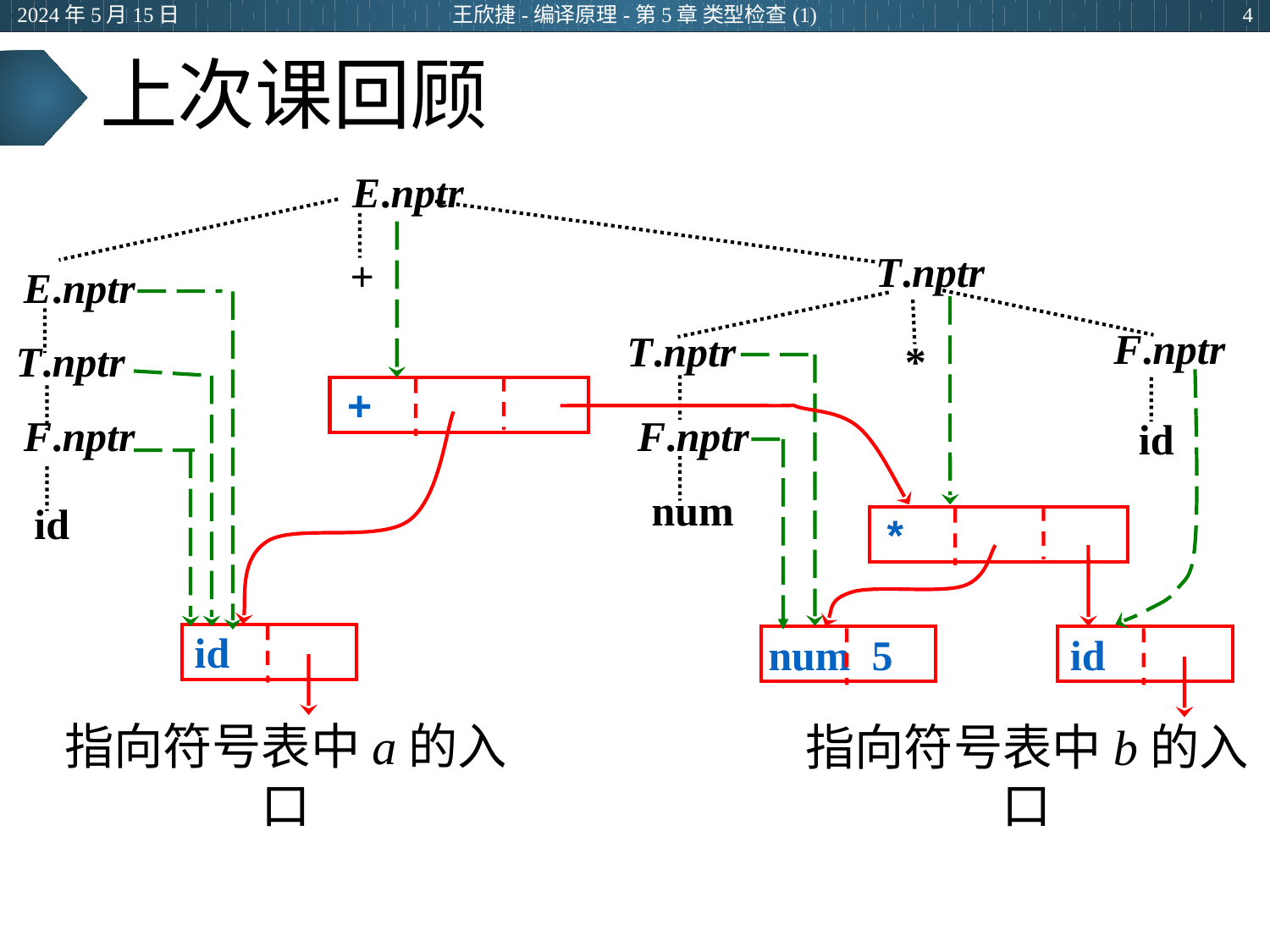

2024年5月15日
王欣捷-编译原理-第5章 类型检查(1)
4
# 上次课回顾
E.nptr

T.nptr
+
E.nptr

F.nptr
T.nptr
*
T.nptr

+

F.nptr
F.nptr
id

num
id
*

id

num  5

id

指向符号表中a的入口
指向符号表中b的入口